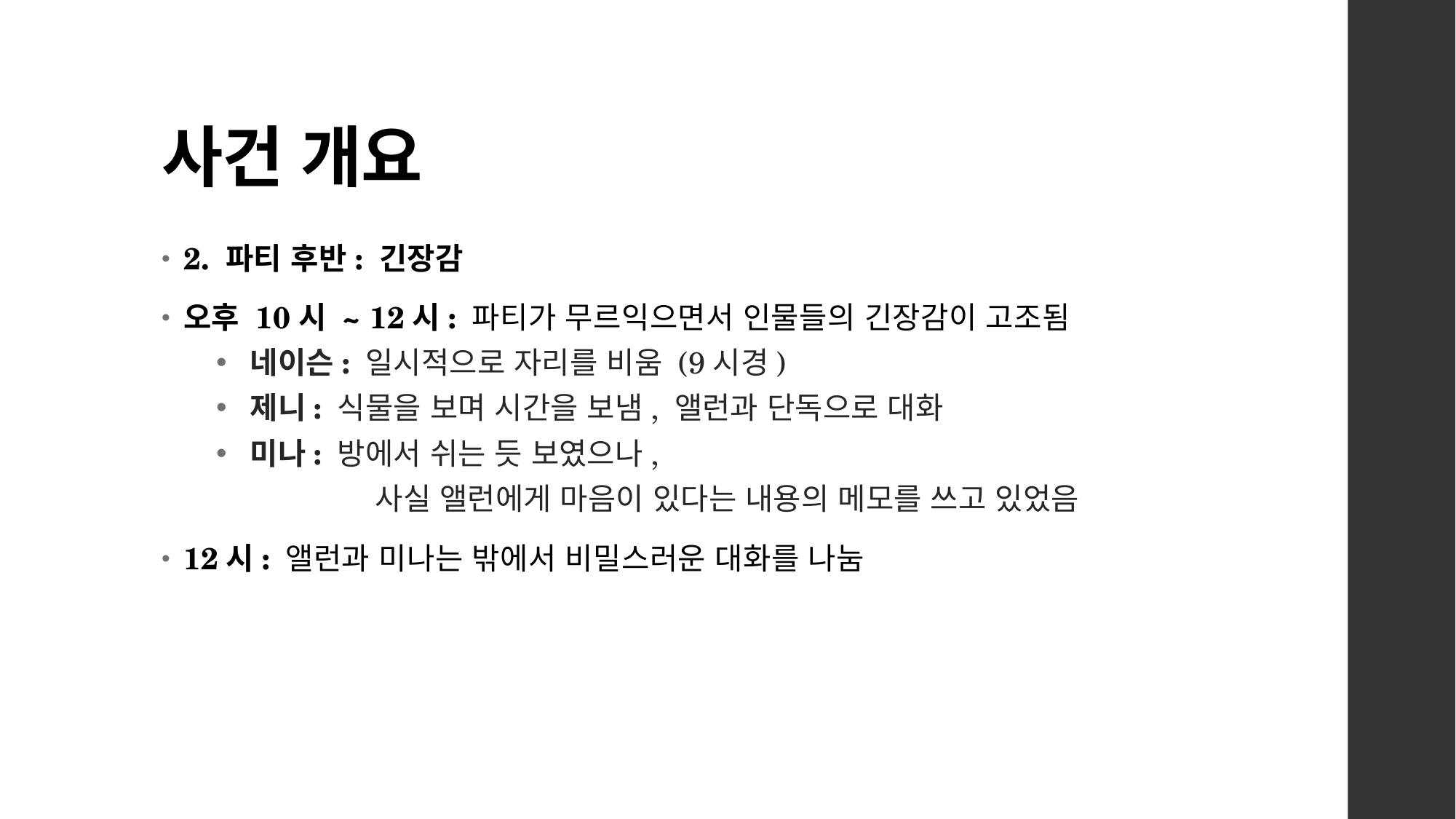

# 사건 개요
2. 파티 후반: 긴장감
오후 10시 ~ 12시: 파티가 무르익으면서 인물들의 긴장감이 고조됨
네이슨: 일시적으로 자리를 비움 (9시경)
제니: 식물을 보며 시간을 보냄, 앨런과 단독으로 대화
미나: 방에서 쉬는 듯 보였으나,
	     사실 앨런에게 마음이 있다는 내용의 메모를 쓰고 있었음
12시: 앨런과 미나는 밖에서 비밀스러운 대화를 나눔